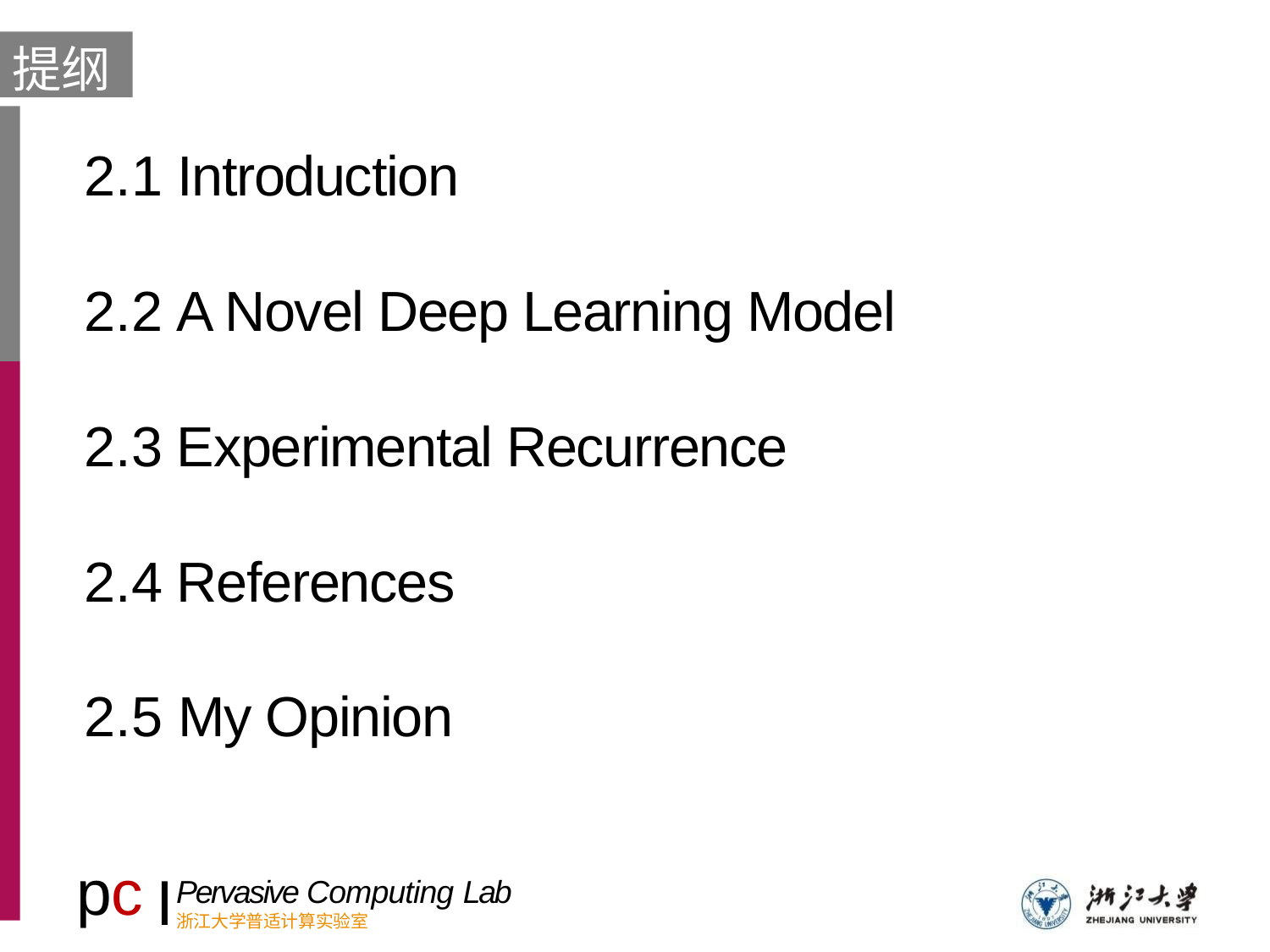

提纲

# 2.1 Introduction 2.2 A Novel Deep Learning Model 2.3 Experimental Recurrence 2.4 References 2.5 My Opinion
pc
I
Pervasive Computing Lab
浙江大学普适计算实验室